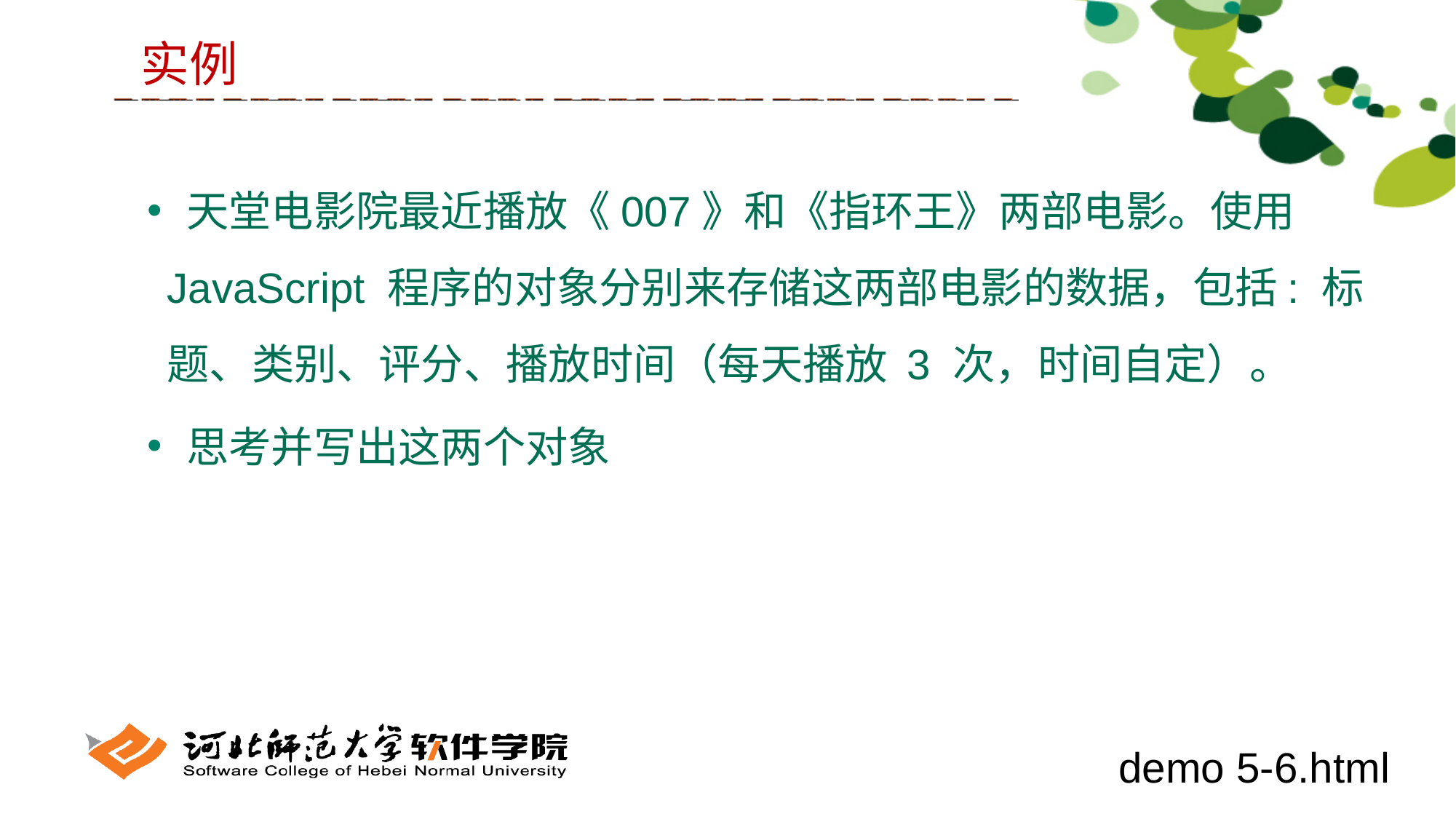

实例
 天堂电影院最近播放《007》和《指环王》两部电影。使用 JavaScript 程序的对象分别来存储这两部电影的数据，包括: 标题、类别、评分、播放时间（每天播放 3 次，时间自定）。
 思考并写出这两个对象
demo 5-6.html